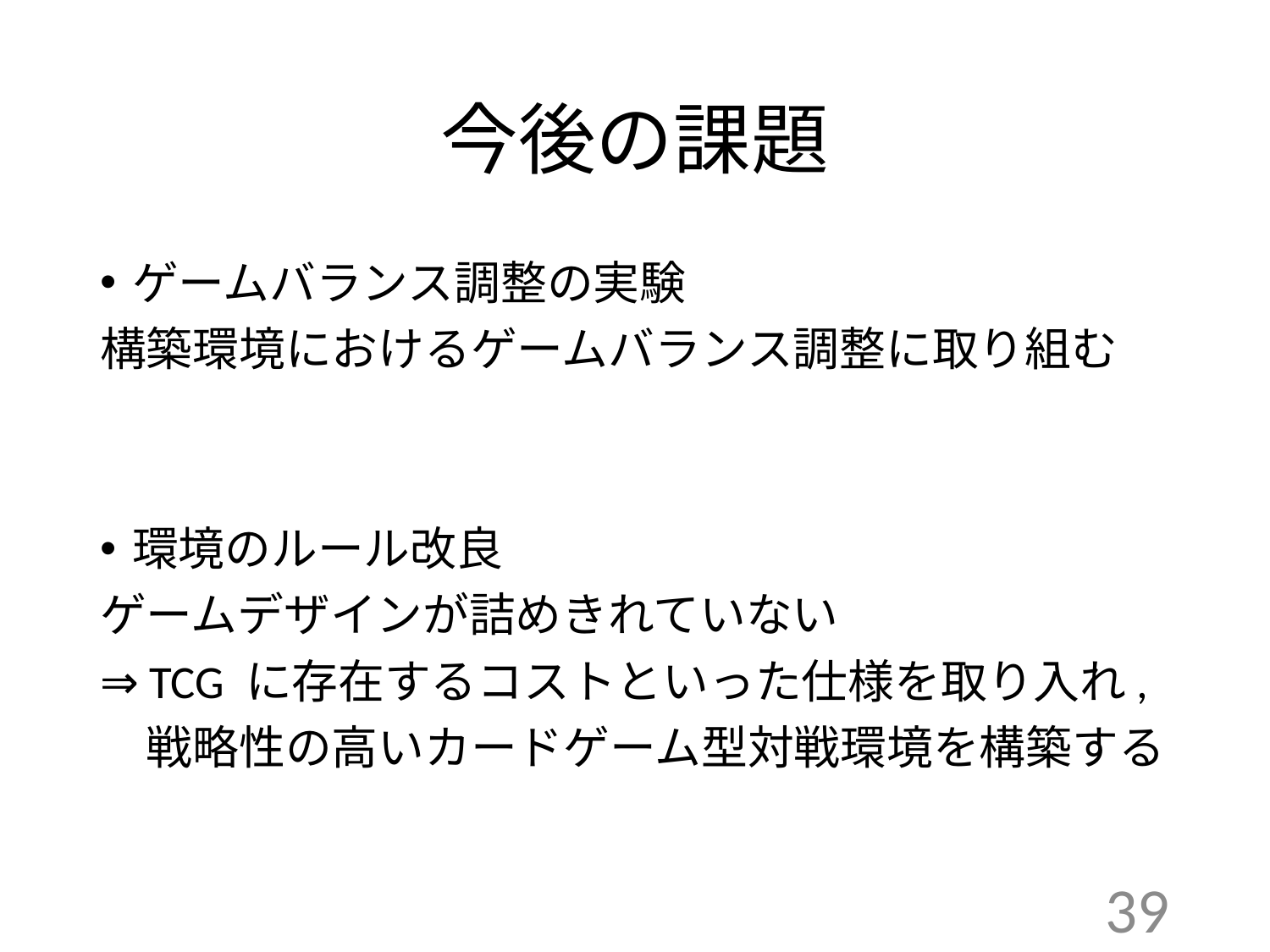

# 今後の課題
ゲームバランス調整の実験
構築環境におけるゲームバランス調整に取り組む

環境のルール改良
ゲームデザインが詰めきれていない
⇒ TCG に存在するコストといった仕様を取り入れ,
　戦略性の高いカードゲーム型対戦環境を構築する

39